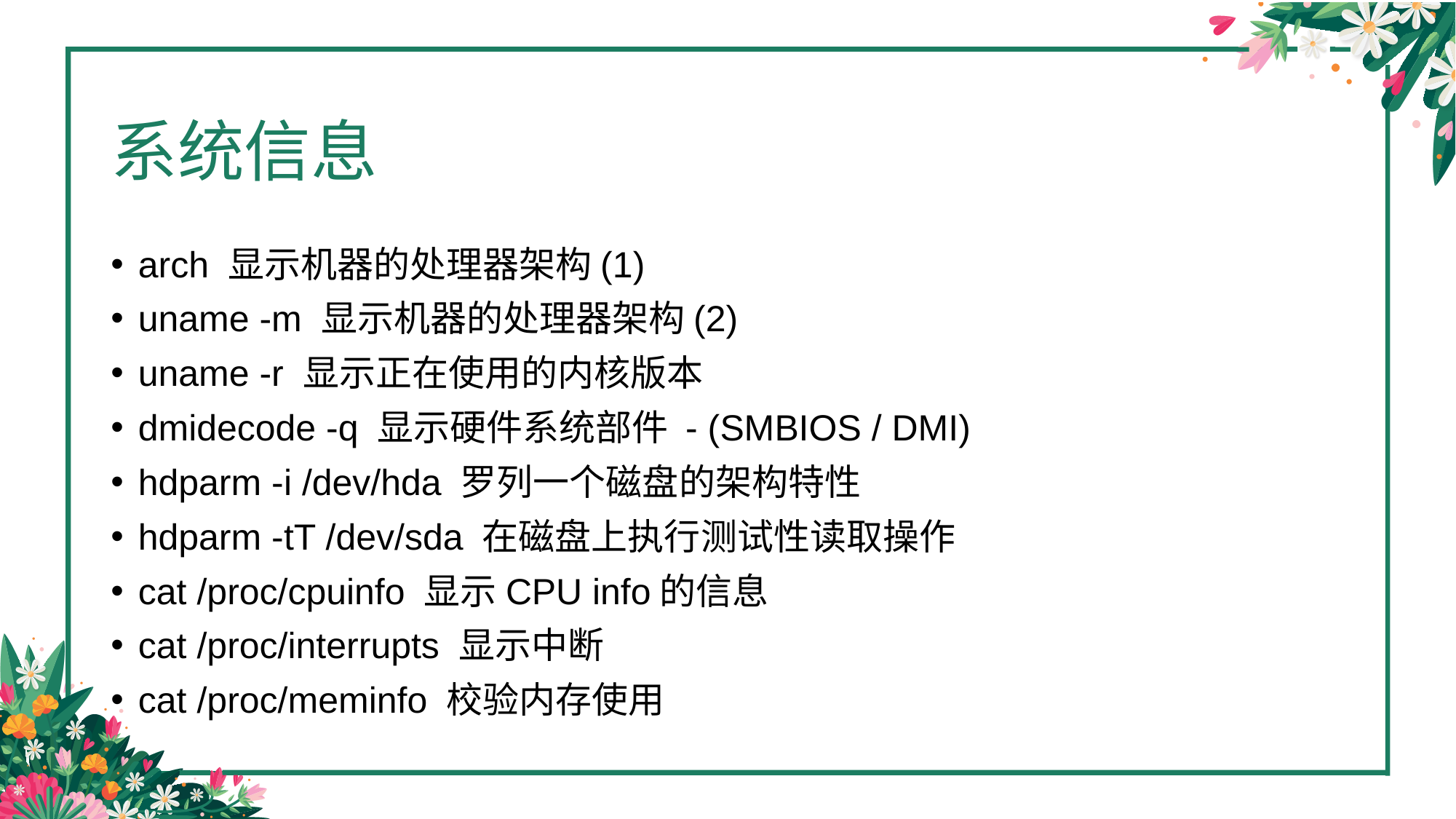

# 系统信息
arch 显示机器的处理器架构(1)
uname -m 显示机器的处理器架构(2)
uname -r 显示正在使用的内核版本
dmidecode -q 显示硬件系统部件 - (SMBIOS / DMI)
hdparm -i /dev/hda 罗列一个磁盘的架构特性
hdparm -tT /dev/sda 在磁盘上执行测试性读取操作
cat /proc/cpuinfo 显示CPU info的信息
cat /proc/interrupts 显示中断
cat /proc/meminfo 校验内存使用